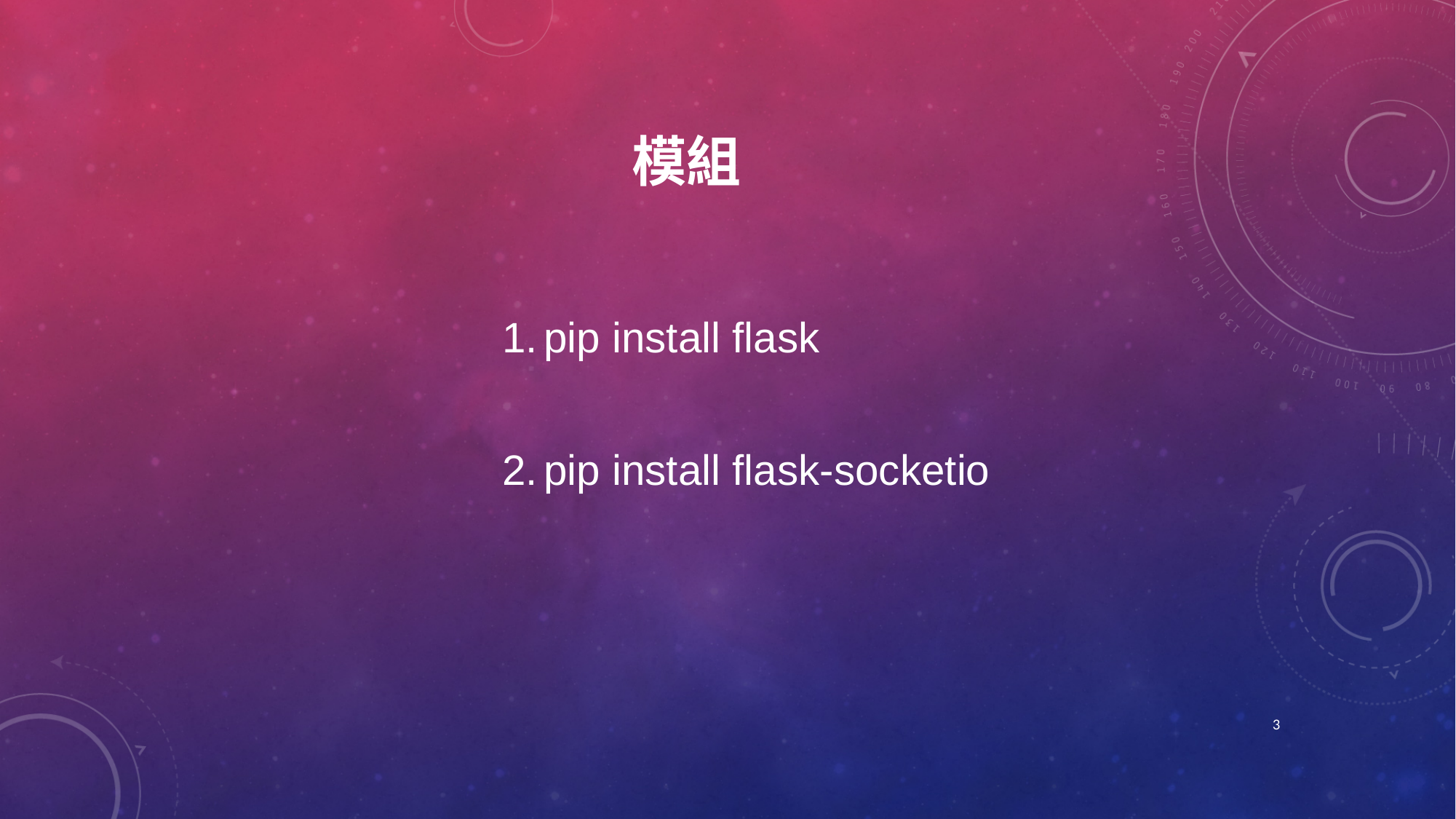

# 模組
pip install flask

pip install flask-socketio
3